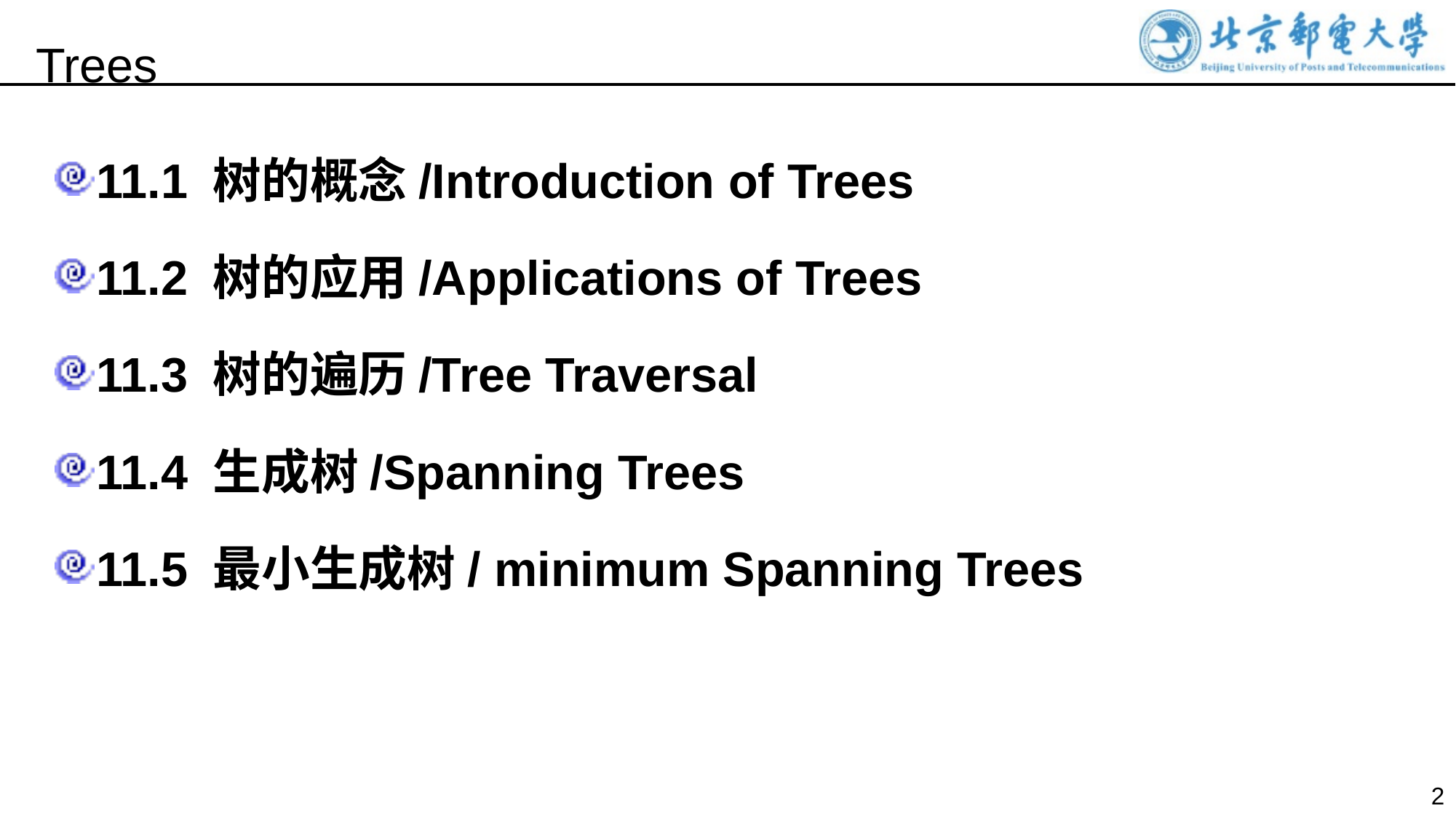

Trees
11.1 树的概念/Introduction of Trees
11.2 树的应用/Applications of Trees
11.3 树的遍历/Tree Traversal
11.4 生成树/Spanning Trees
11.5 最小生成树/ minimum Spanning Trees